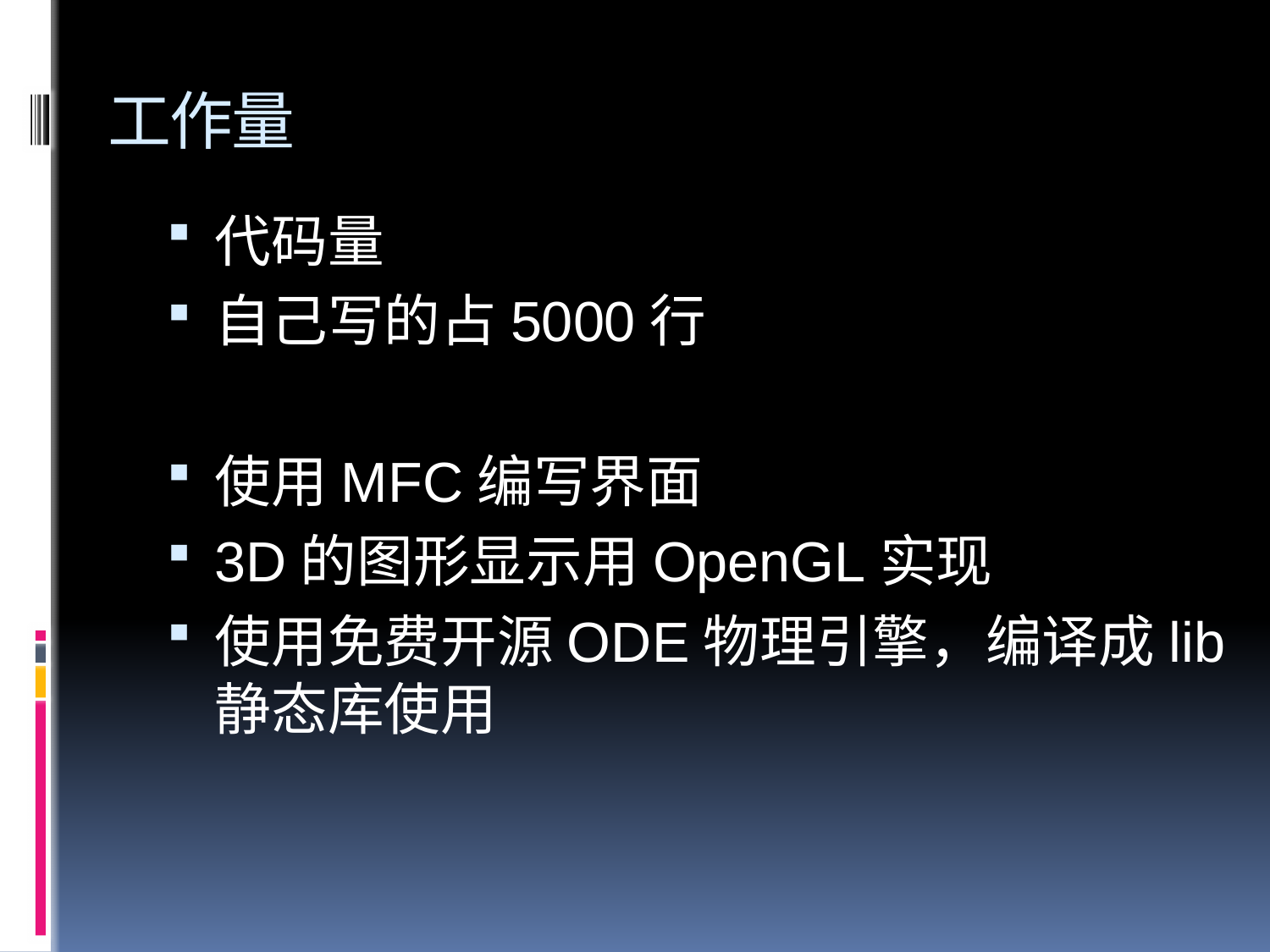

# 工作量
代码量
自己写的占5000行

使用MFC编写界面
3D的图形显示用OpenGL实现
使用免费开源ODE物理引擎，编译成lib静态库使用